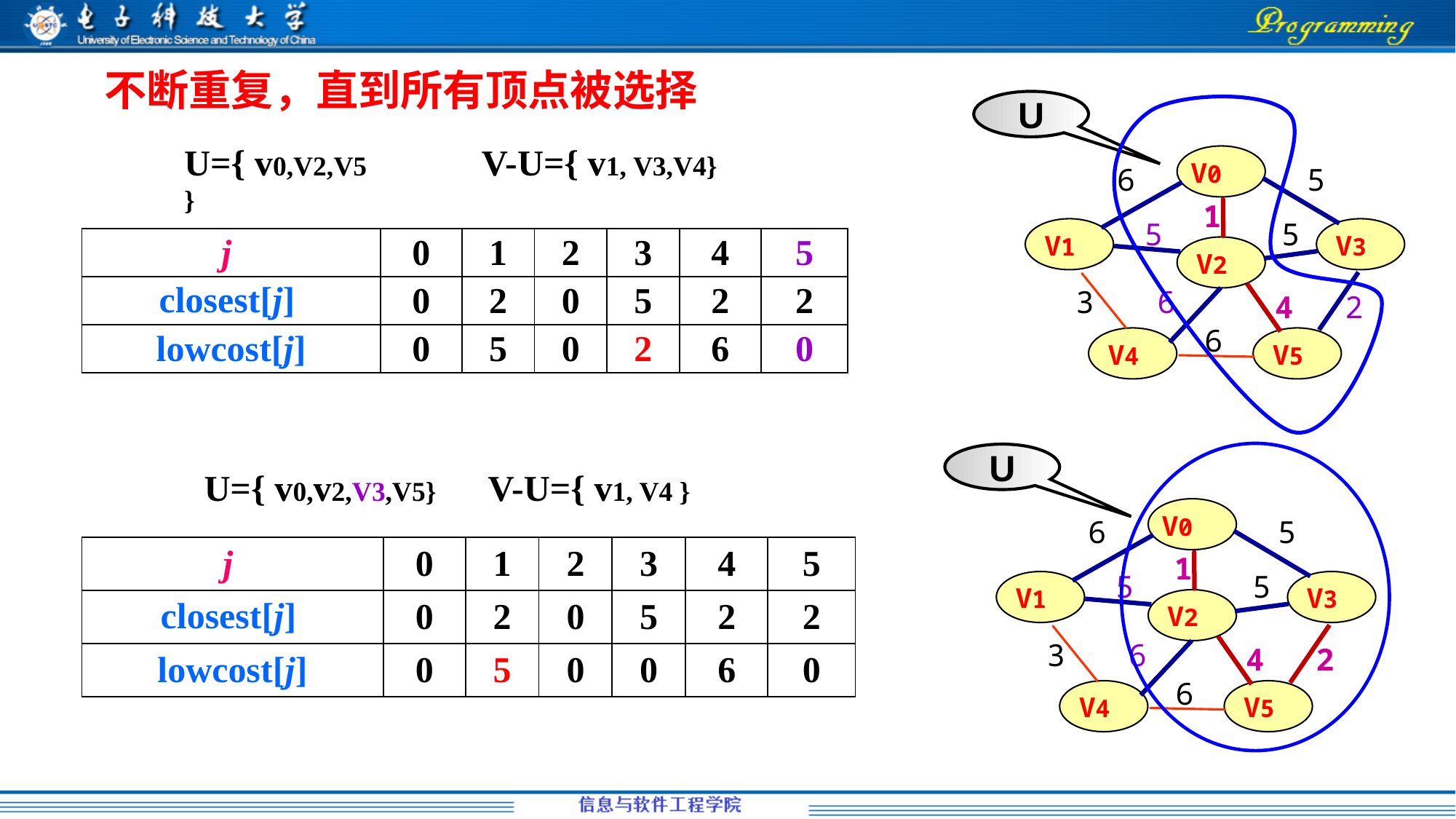

不断重复，直到所有顶点被选择

U

V0
6
5

1

5
5

V1

V3

V2

3
6
4
2
6

V4

V5

U={ v0,V2,V5}
V-U={ v1, V3,V4}
| j | 0 | 1 | 2 | 3 | 4 | 5 |
| --- | --- | --- | --- | --- | --- | --- |
| closest[j] | 0 | 2 | 0 | 5 | 2 | 2 |
| lowcost[j] | 0 | 5 | 0 | 2 | 6 | 0 |

U

V0
6
5

1

5
5

V1

V3

V2

3
6
4
2
6

V4

V5

U={ v0,v2,V3,V5}
V-U={ v1, V4 }
| j | 0 | 1 | 2 | 3 | 4 | 5 |
| --- | --- | --- | --- | --- | --- | --- |
| closest[j] | 0 | 2 | 0 | 5 | 2 | 2 |
| lowcost[j] | 0 | 5 | 0 | 0 | 6 | 0 |